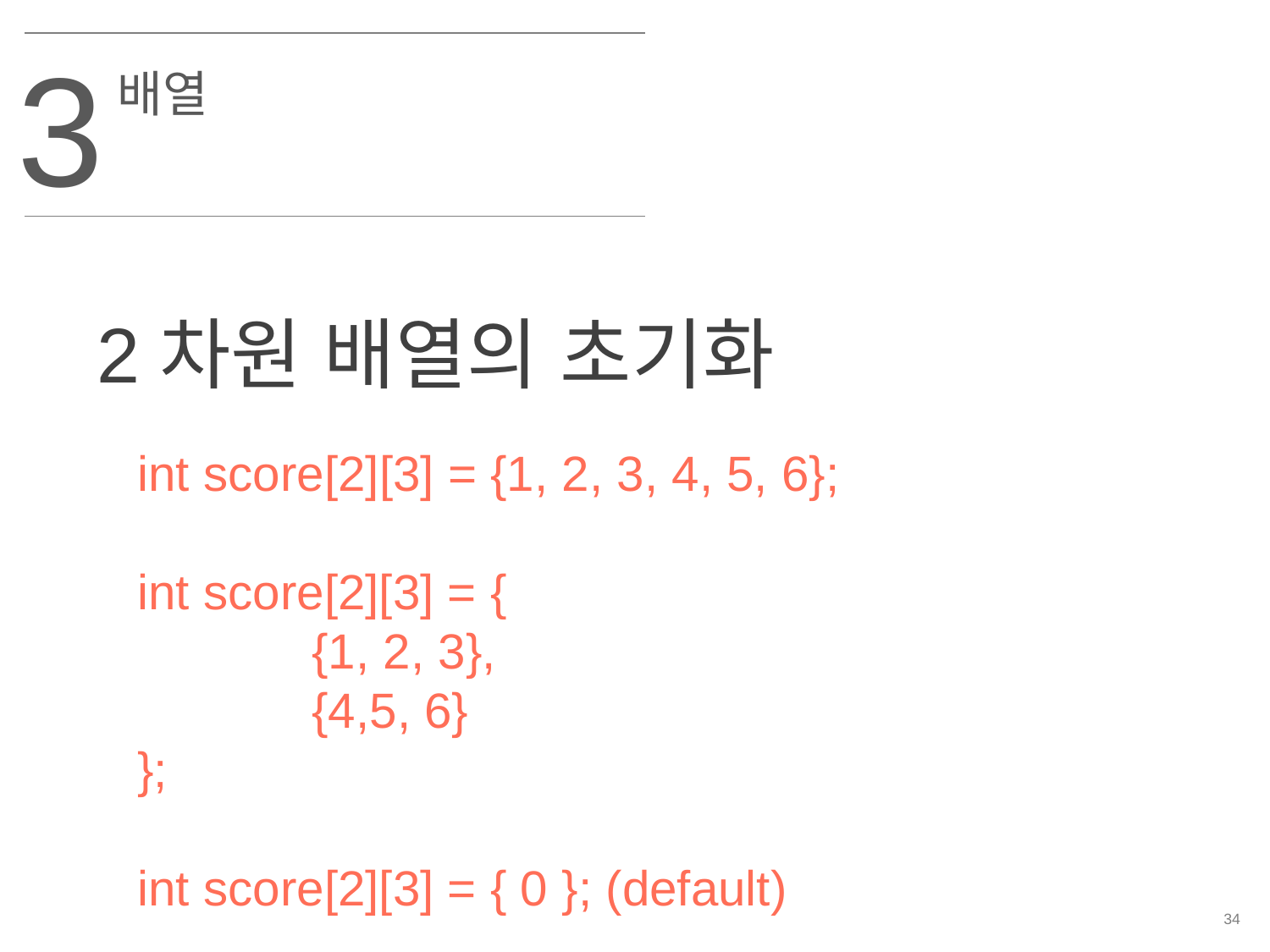

3
배열
2차원 배열의 초기화
int score[2][3] = {1, 2, 3, 4, 5, 6};

int score[2][3] = {
		{1, 2, 3},
		{4,5, 6}
};

int score[2][3] = { 0 }; (default)